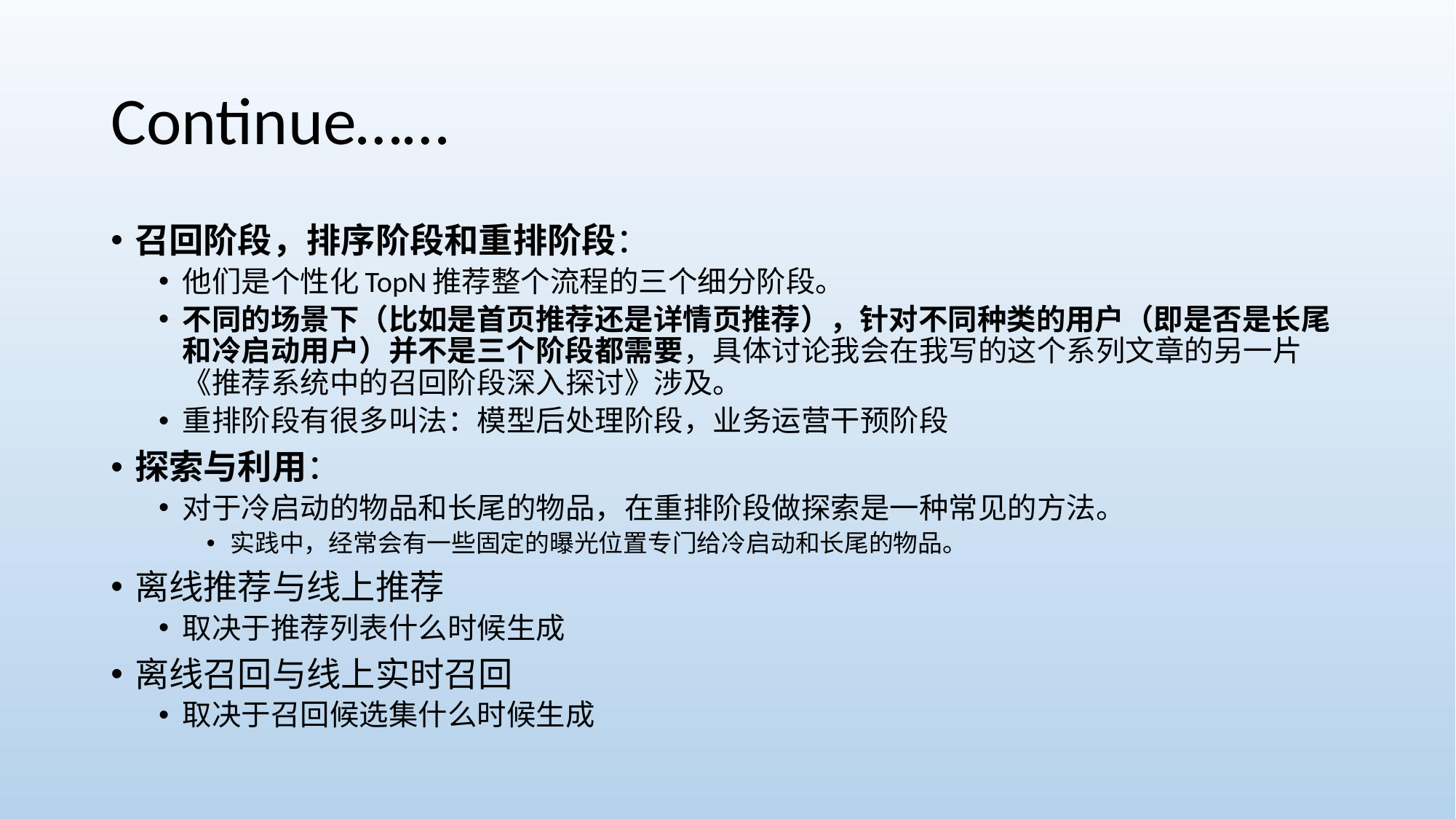

# Continue……
召回阶段，排序阶段和重排阶段：
他们是个性化TopN推荐整个流程的三个细分阶段。
不同的场景下（比如是首页推荐还是详情页推荐），针对不同种类的用户（即是否是长尾和冷启动用户）并不是三个阶段都需要，具体讨论我会在我写的这个系列文章的另一片《推荐系统中的召回阶段深入探讨》涉及。
重排阶段有很多叫法：模型后处理阶段，业务运营干预阶段
探索与利用：
对于冷启动的物品和长尾的物品，在重排阶段做探索是一种常见的方法。
实践中，经常会有一些固定的曝光位置专门给冷启动和长尾的物品。
离线推荐与线上推荐
取决于推荐列表什么时候生成
离线召回与线上实时召回
取决于召回候选集什么时候生成